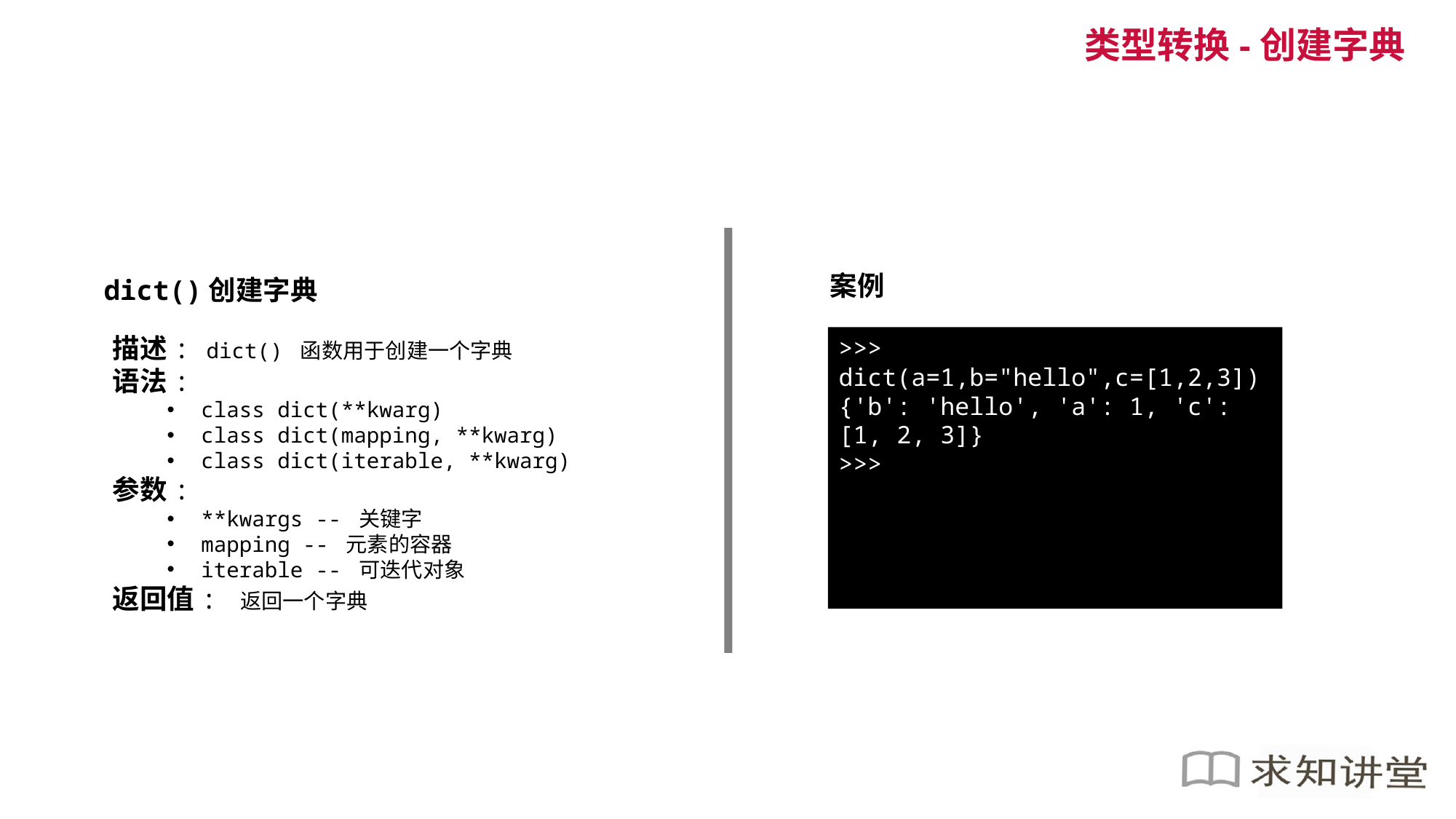

类型转换-创建字典

案例
dict()创建字典
描述: dict() 函数用于创建一个字典
语法:
class dict(**kwarg)
class dict(mapping, **kwarg)
class dict(iterable, **kwarg)
参数:
**kwargs -- 关键字
mapping -- 元素的容器
iterable -- 可迭代对象
返回值: 返回一个字典
>>> dict(a=1,b="hello",c=[1,2,3])
{'b': 'hello', 'a': 1, 'c': [1, 2, 3]}
>>>